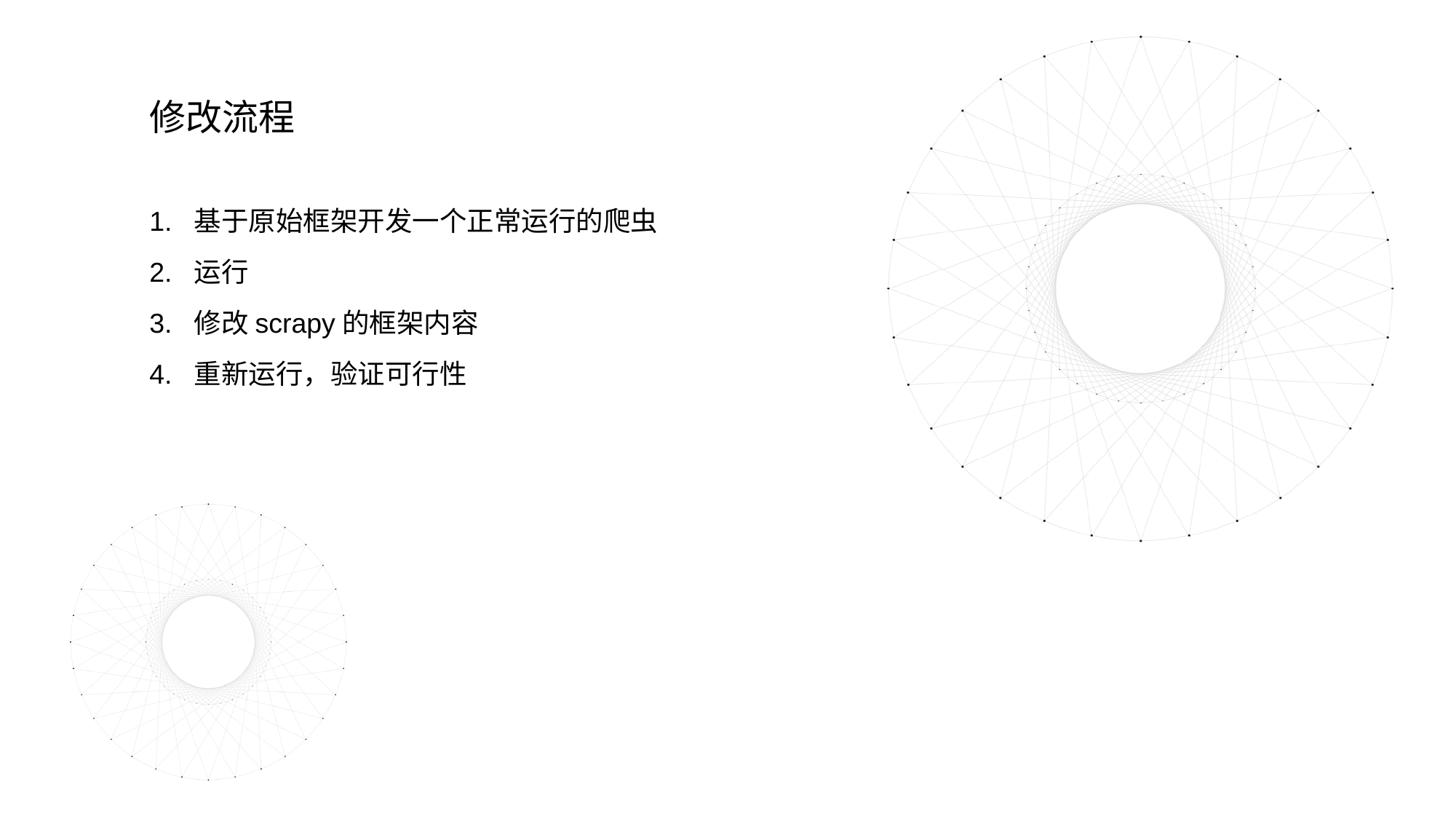

修改流程
1.  基于原始框架开发一个正常运行的爬虫
2.  运行
3.  修改scrapy的框架内容
4.  重新运行，验证可行性